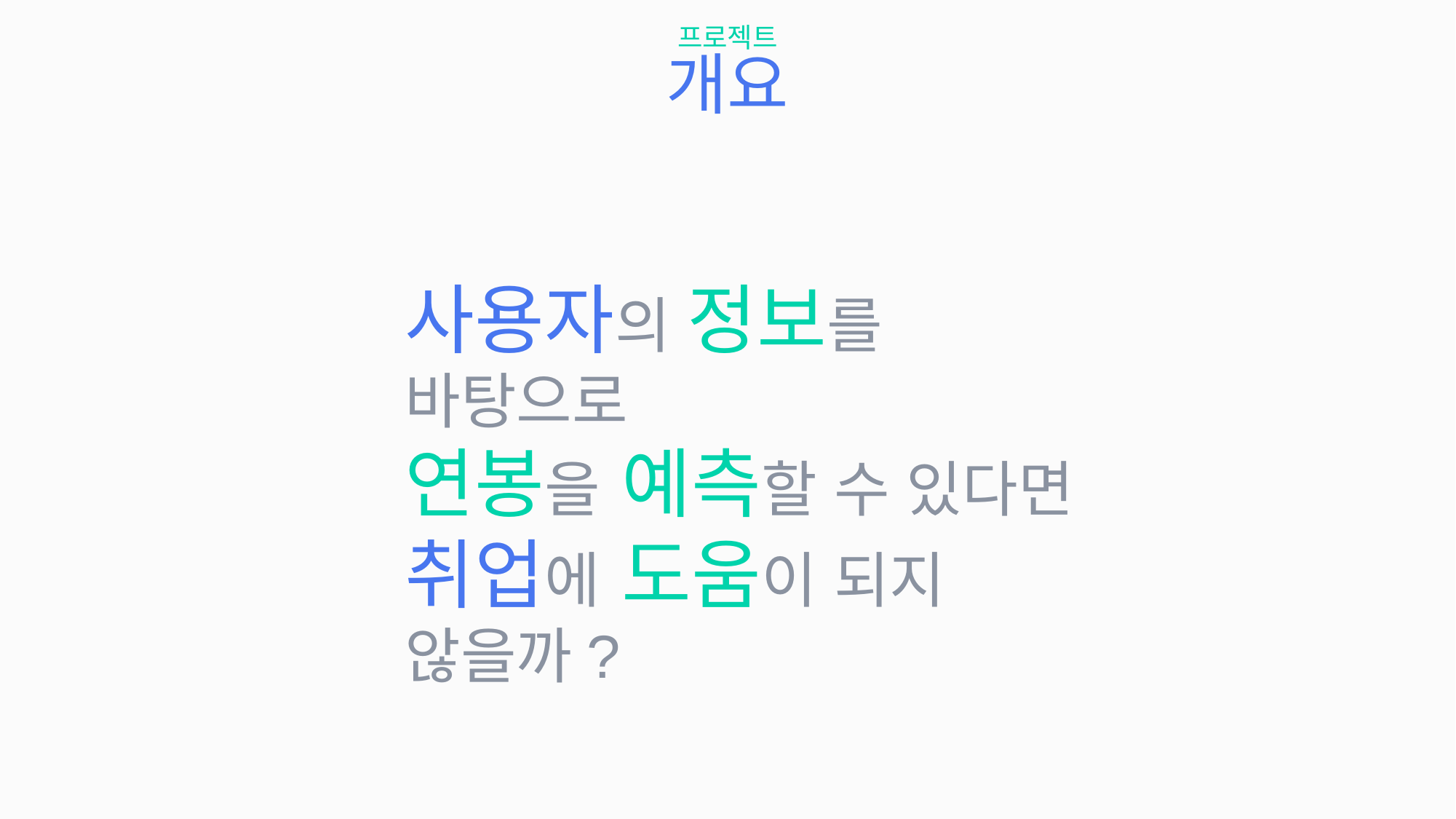

프로젝트
개요
사용자의 정보를 바탕으로
연봉을 예측할 수 있다면
취업에 도움이 되지 않을까?